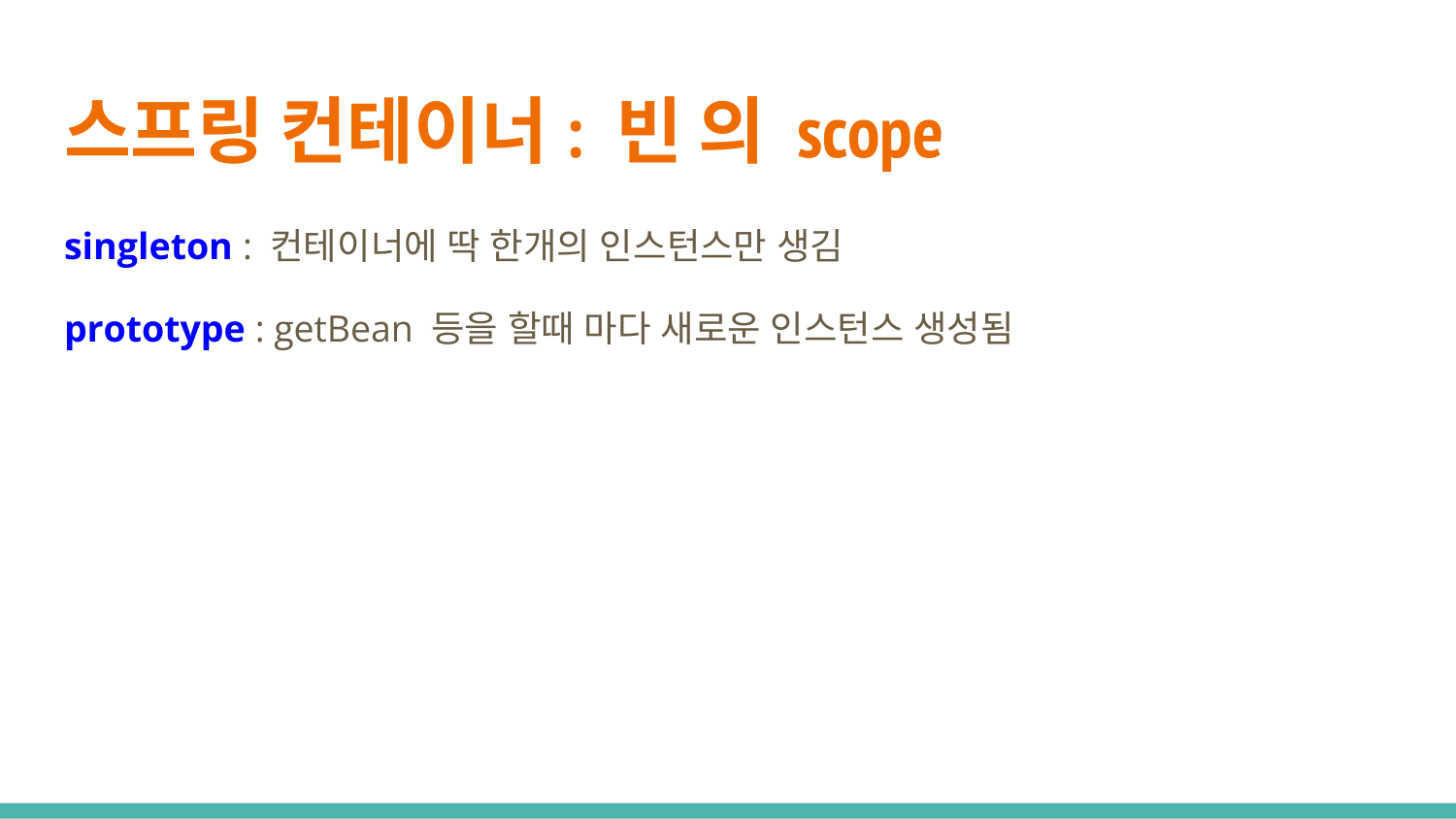

# 스프링 컨테이너: 빈 의 scope
singleton : 컨테이너에 딱 한개의 인스턴스만 생김
prototype : getBean 등을 할때 마다 새로운 인스턴스 생성됨